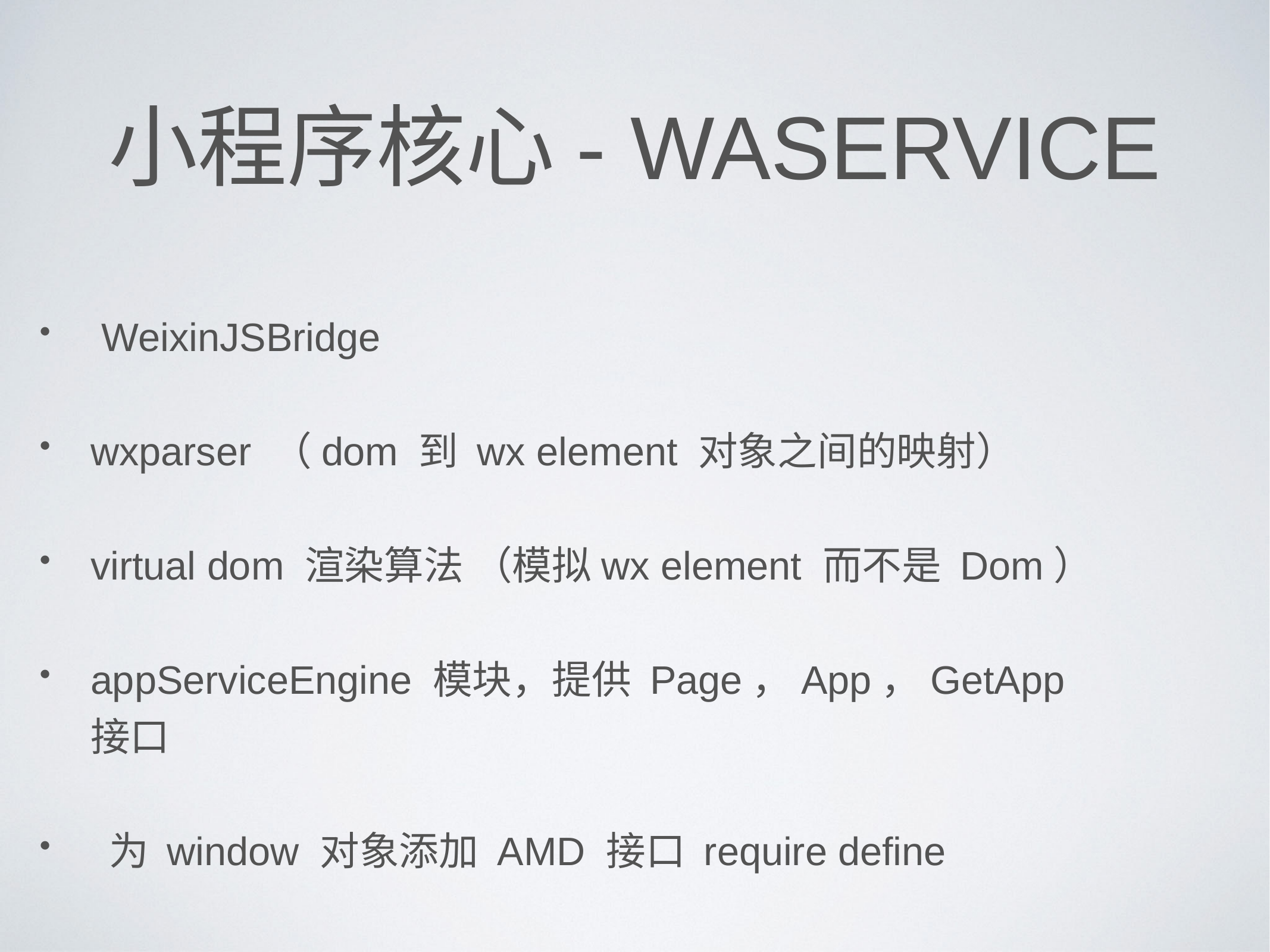

# 小程序核心- WAService
 WeixinJSBridge
wxparser （dom 到 wx element 对象之间的映射）
virtual dom 渲染算法 （模拟wx element 而不是 Dom）
appServiceEngine 模块，提供 Page，App，GetApp 接口
 为 window 对象添加 AMD 接口 require define